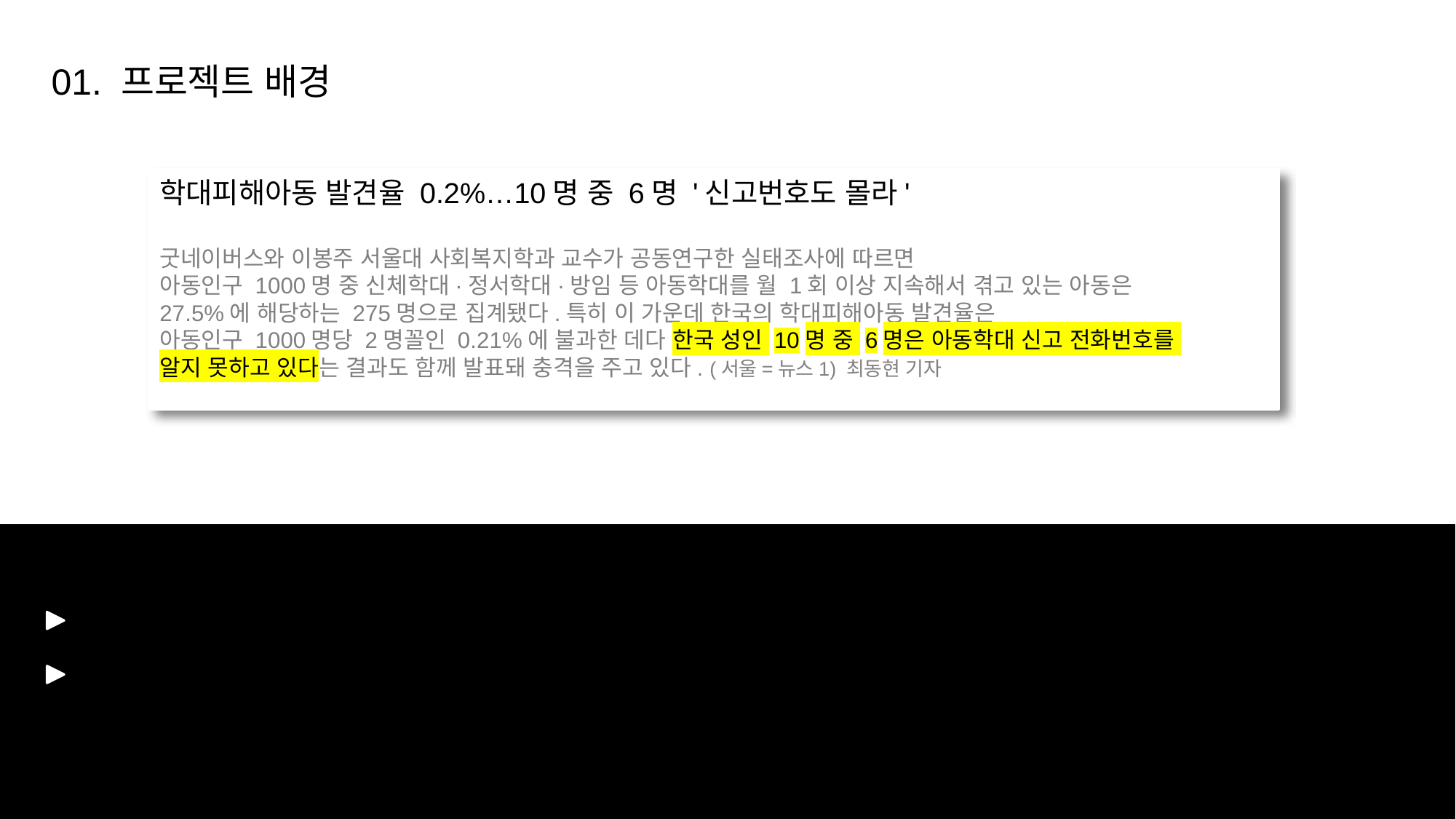

01. 프로젝트 배경
학대피해아동 발견율 0.2%…10명 중 6명 '신고번호도 몰라'

굿네이버스와 이봉주 서울대 사회복지학과 교수가 공동연구한 실태조사에 따르면
아동인구 1000명 중 신체학대·정서학대·방임 등 아동학대를 월 1회 이상 지속해서 겪고 있는 아동은
27.5%에 해당하는 275명으로 집계됐다.특히 이 가운데 한국의 학대피해아동 발견율은
아동인구 1000명당 2명꼴인 0.21%에 불과한 데다 한국 성인 10명 중 6명은 아동학대 신고 전화번호를
알지 못하고 있다는 결과도 함께 발표돼 충격을 주고 있다. (서울=뉴스1) 최동현 기자

우리나라는 상황에 따른 긴급신고번호가 다양하게 존재하지만

    그 종류가 많아 때마다 인터넷 검색으로 찾기 번거롭고,
    정작 어느 기관으로 신고해야 할지 모르는 경우 有

→ 수많은 긴급신고 전화번호를 효율적으로 전달할 수 있는 통합 프로그램을 만들자!